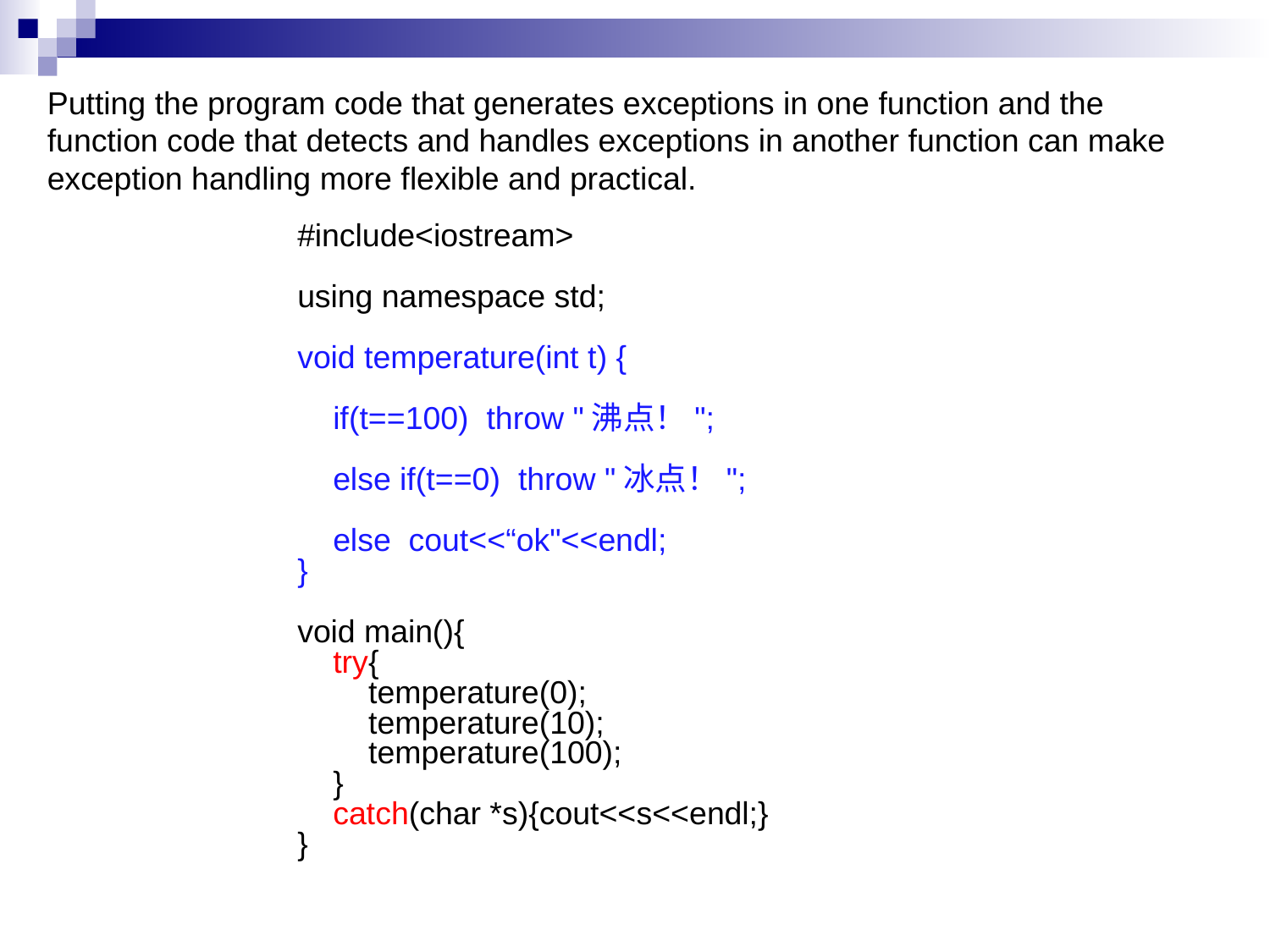

Putting the program code that generates exceptions in one function and the function code that detects and handles exceptions in another function can make exception handling more flexible and practical.
#include<iostream>

using namespace std;

void temperature(int t) {

    if(t==100)  throw "沸点！";

    else if(t==0)  throw "冰点！";

    else  cout<<“ok"<<endl;
}

void main(){
    try{
        temperature(0);
        temperature(10);
        temperature(100);
    }
    catch(char *s){cout<<s<<endl;}
}